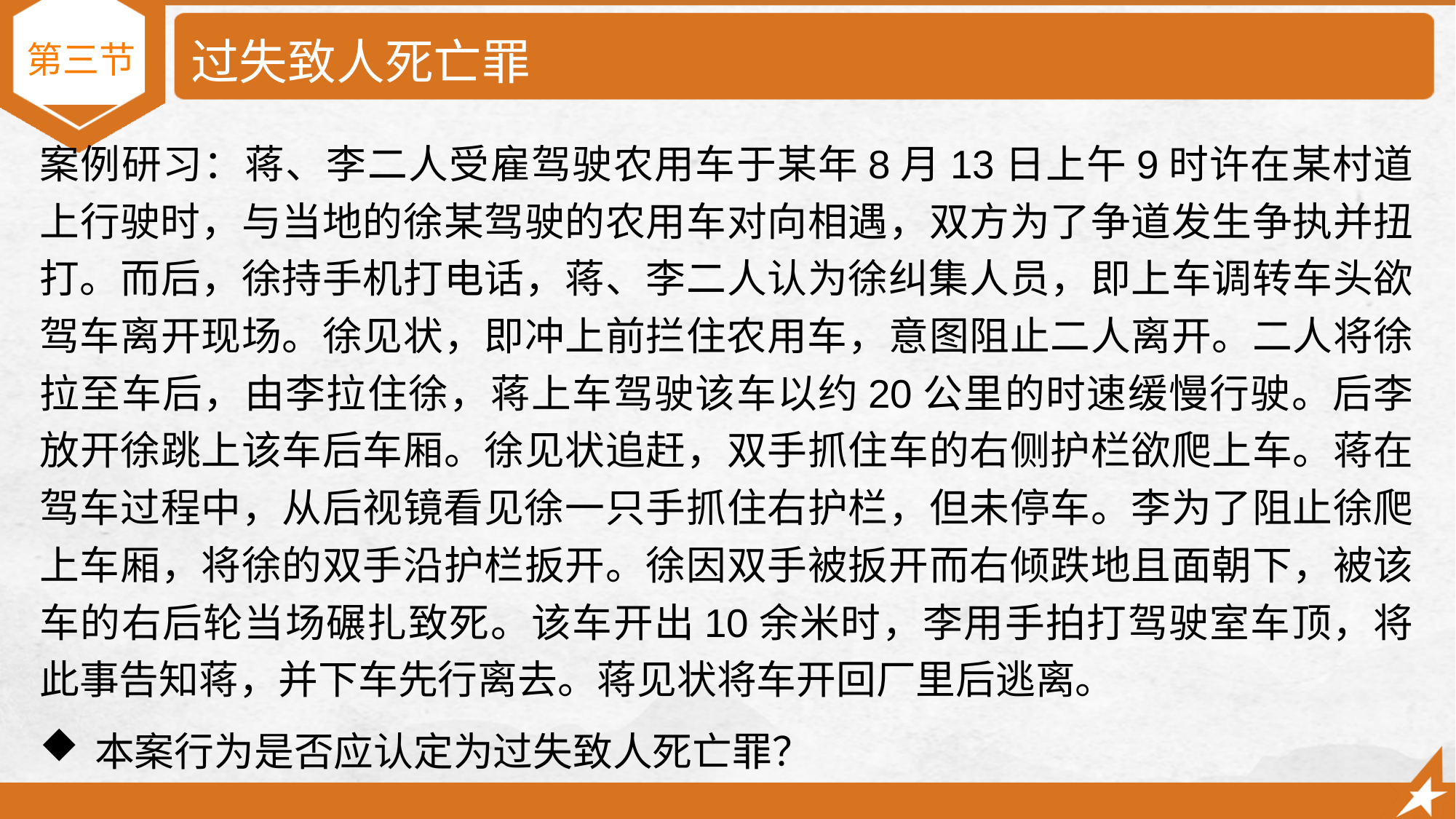

# 过失致人死亡罪

第三节
案例研习：蒋、李二人受雇驾驶农用车于某年8月13日上午9时许在某村道上行驶时，与当地的徐某驾驶的农用车对向相遇，双方为了争道发生争执并扭打。而后，徐持手机打电话，蒋、李二人认为徐纠集人员，即上车调转车头欲驾车离开现场。徐见状，即冲上前拦住农用车，意图阻止二人离开。二人将徐拉至车后，由李拉住徐，蒋上车驾驶该车以约20公里的时速缓慢行驶。后李放开徐跳上该车后车厢。徐见状追赶，双手抓住车的右侧护栏欲爬上车。蒋在驾车过程中，从后视镜看见徐一只手抓住右护栏，但未停车。李为了阻止徐爬上车厢，将徐的双手沿护栏扳开。徐因双手被扳开而右倾跌地且面朝下，被该车的右后轮当场碾扎致死。该车开出10余米时，李用手拍打驾驶室车顶，将此事告知蒋，并下车先行离去。蒋见状将车开回厂里后逃离。
本案行为是否应认定为过失致人死亡罪？